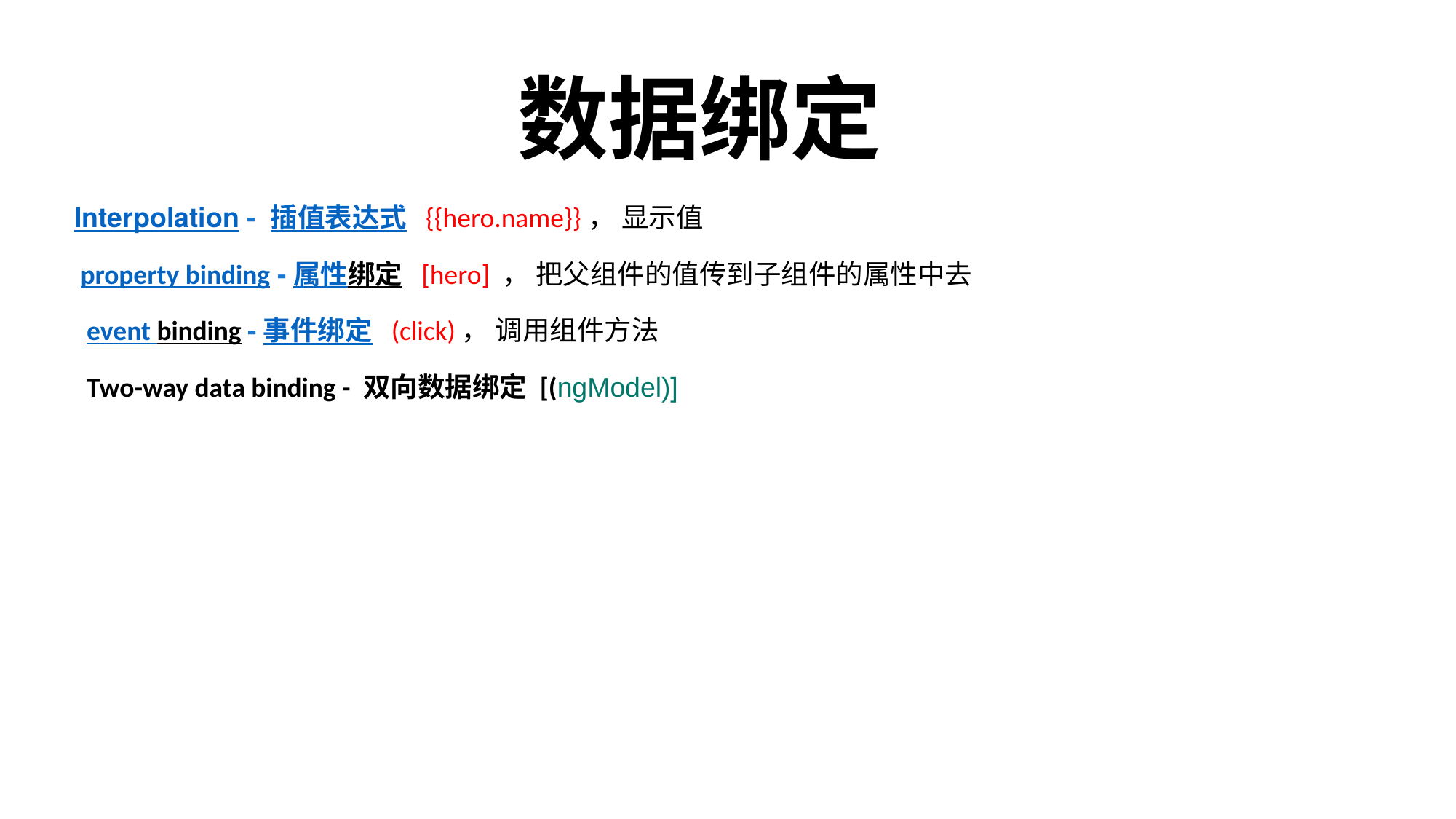

# 数据绑定
Interpolation - 插值表达式  {{hero.name}}， 显示值
 property binding -属性绑定  [hero] ， 把父组件的值传到子组件的属性中去
  event binding -事件绑定  (click)， 调用组件方法
  Two-way data binding - 双向数据绑定 [(ngModel)]